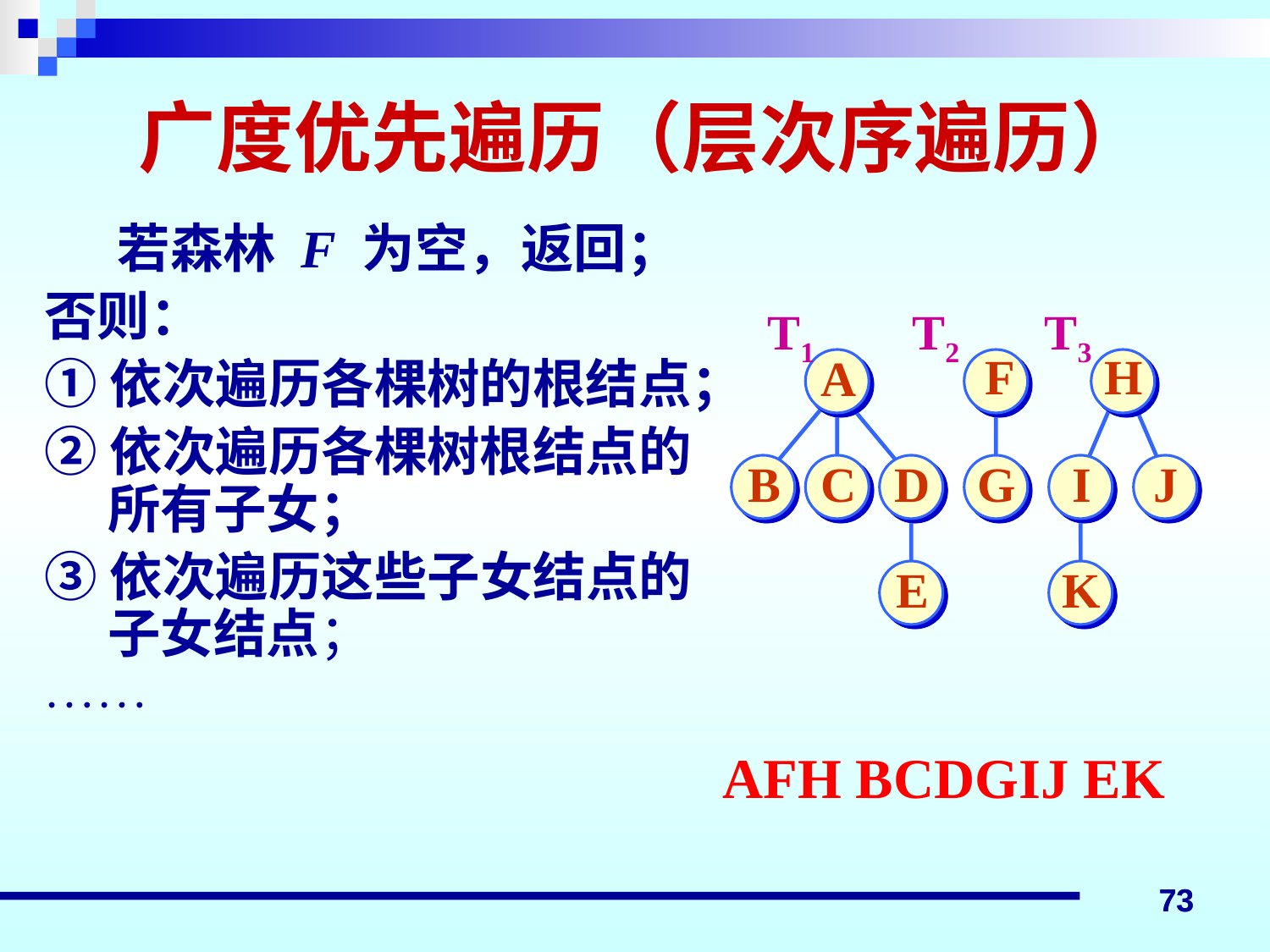

广度优先遍历（层次序遍历）
     若森林 F 为空，返回；
否则：
①依次遍历各棵树的根结点；
②依次遍历各棵树根结点的所有子女；
③依次遍历这些子女结点的子女结点；
……
T1        T2       T3
F
H
A

B
C
D
G
I
J

E
K

AFH BCDGIJ EK
73
73